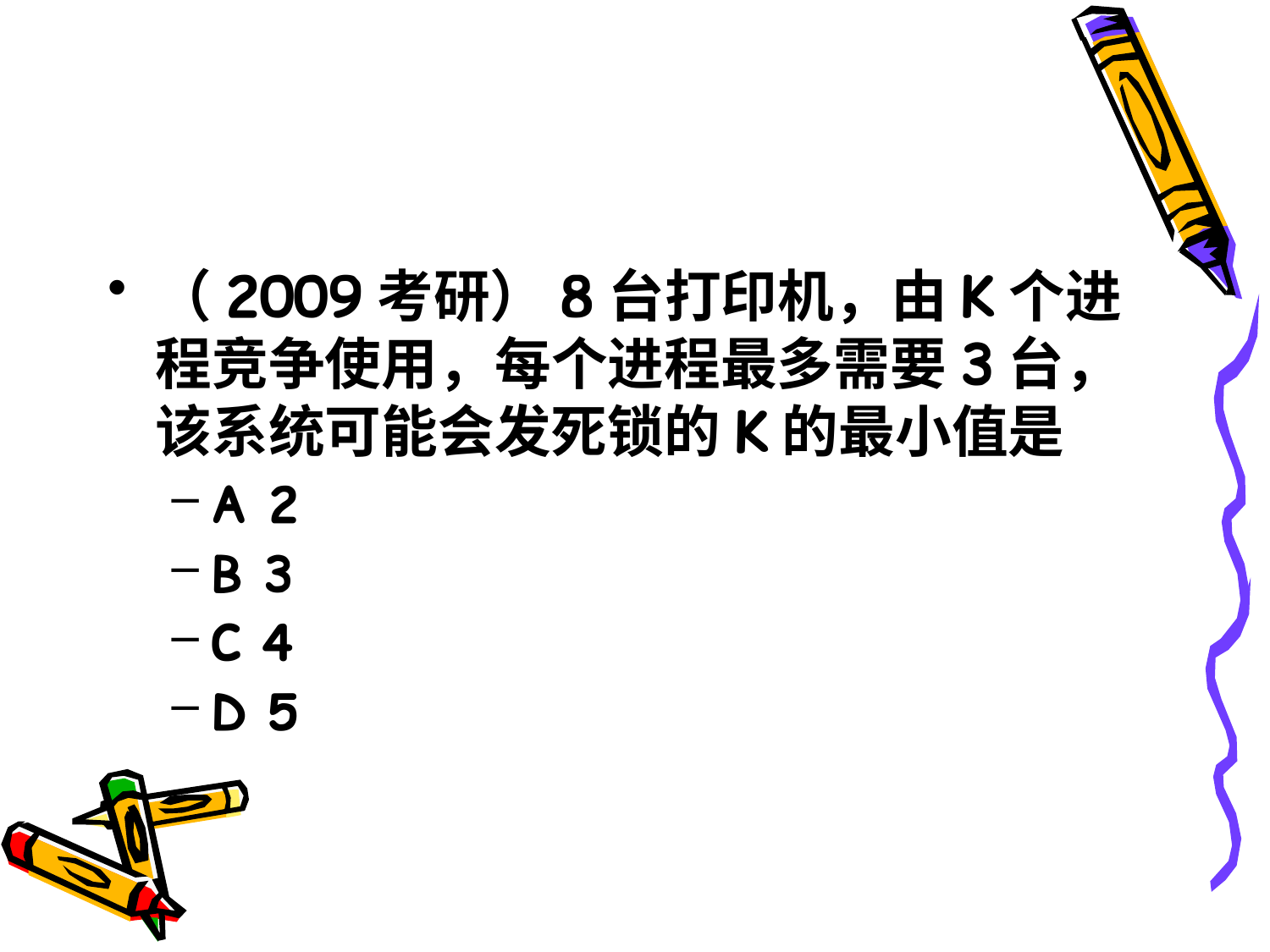

#
（2009考研）8台打印机，由K个进程竞争使用，每个进程最多需要3台，该系统可能会发死锁的K的最小值是
A 2
B 3
C 4
D 5